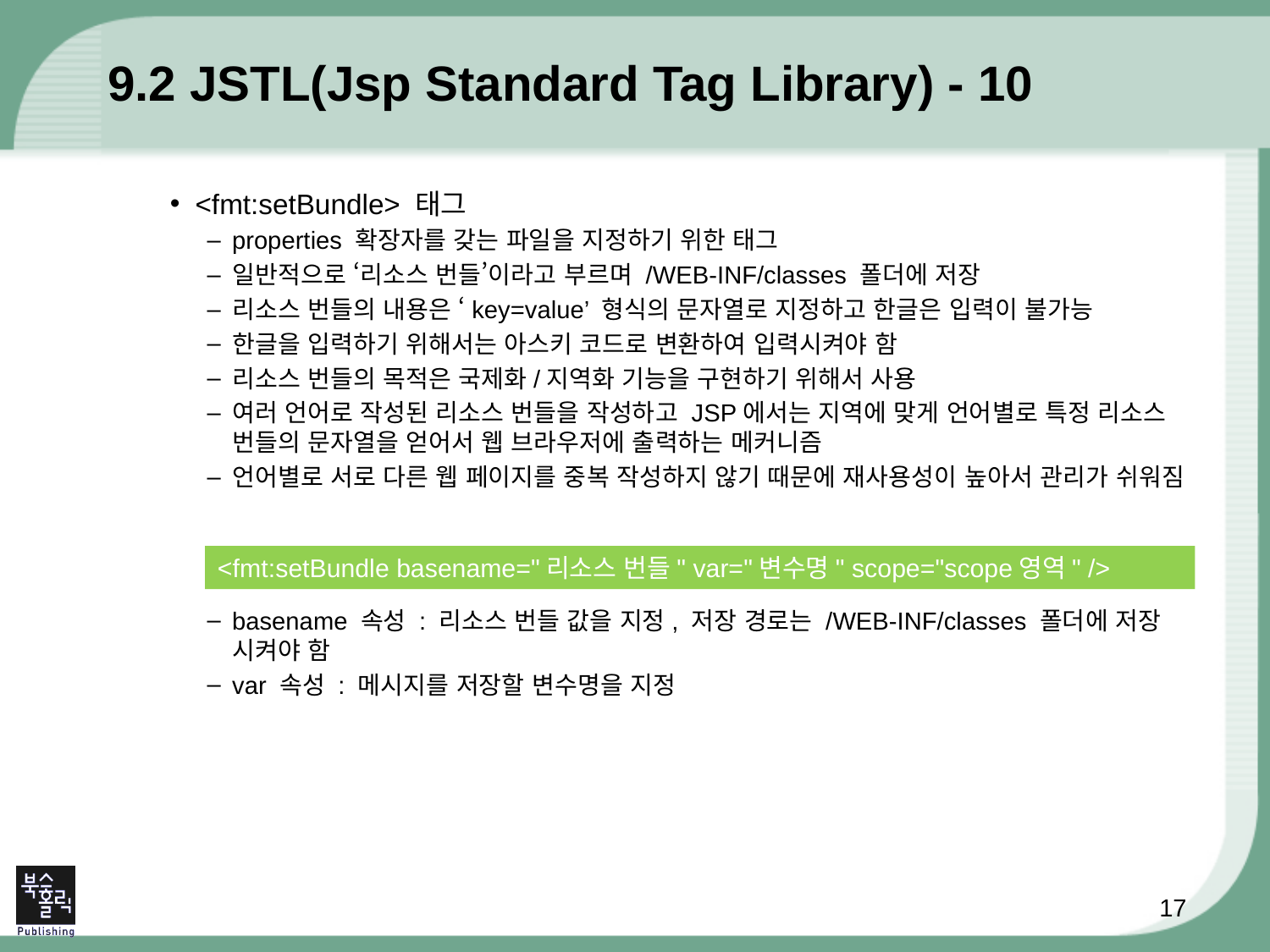

# 9.2 JSTL(Jsp Standard Tag Library) - 10
<fmt:setBundle> 태그
properties 확장자를 갖는 파일을 지정하기 위한 태그
일반적으로 ‘리소스 번들’이라고 부르며 /WEB-INF/classes 폴더에 저장
리소스 번들의 내용은 ‘key=value’ 형식의 문자열로 지정하고 한글은 입력이 불가능
한글을 입력하기 위해서는 아스키 코드로 변환하여 입력시켜야 함
리소스 번들의 목적은 국제화/지역화 기능을 구현하기 위해서 사용
여러 언어로 작성된 리소스 번들을 작성하고 JSP에서는 지역에 맞게 언어별로 특정 리소스 번들의 문자열을 얻어서 웹 브라우저에 출력하는 메커니즘
언어별로 서로 다른 웹 페이지를 중복 작성하지 않기 때문에 재사용성이 높아서 관리가 쉬워짐

basename 속성 : 리소스 번들 값을 지정, 저장 경로는 /WEB-INF/classes 폴더에 저장 시켜야 함
var 속성 : 메시지를 저장할 변수명을 지정
<fmt:setBundle basename="리소스 번들" var="변수명" scope="scope영역" />
17